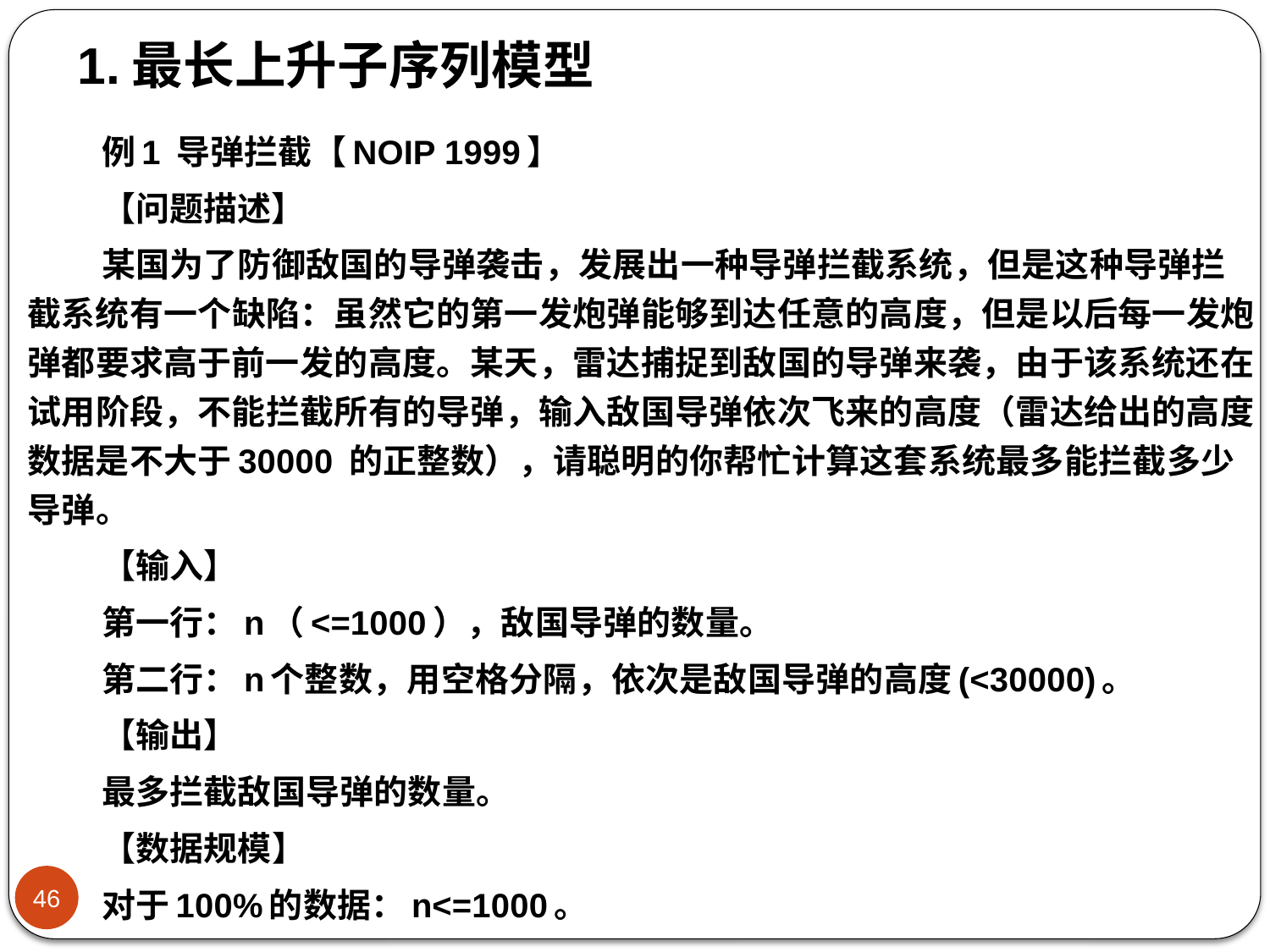

# 1.最长上升子序列模型
例1 导弹拦截【NOIP 1999】
【问题描述】
某国为了防御敌国的导弹袭击，发展出一种导弹拦截系统，但是这种导弹拦截系统有一个缺陷：虽然它的第一发炮弹能够到达任意的高度，但是以后每一发炮弹都要求高于前一发的高度。某天，雷达捕捉到敌国的导弹来袭，由于该系统还在试用阶段，不能拦截所有的导弹，输入敌国导弹依次飞来的高度（雷达给出的高度数据是不大于30000 的正整数），请聪明的你帮忙计算这套系统最多能拦截多少导弹。
【输入】
第一行：n（<=1000），敌国导弹的数量。
第二行：n个整数，用空格分隔，依次是敌国导弹的高度(<30000)。
【输出】
最多拦截敌国导弹的数量。
【数据规模】
对于100%的数据：n<=1000。

46